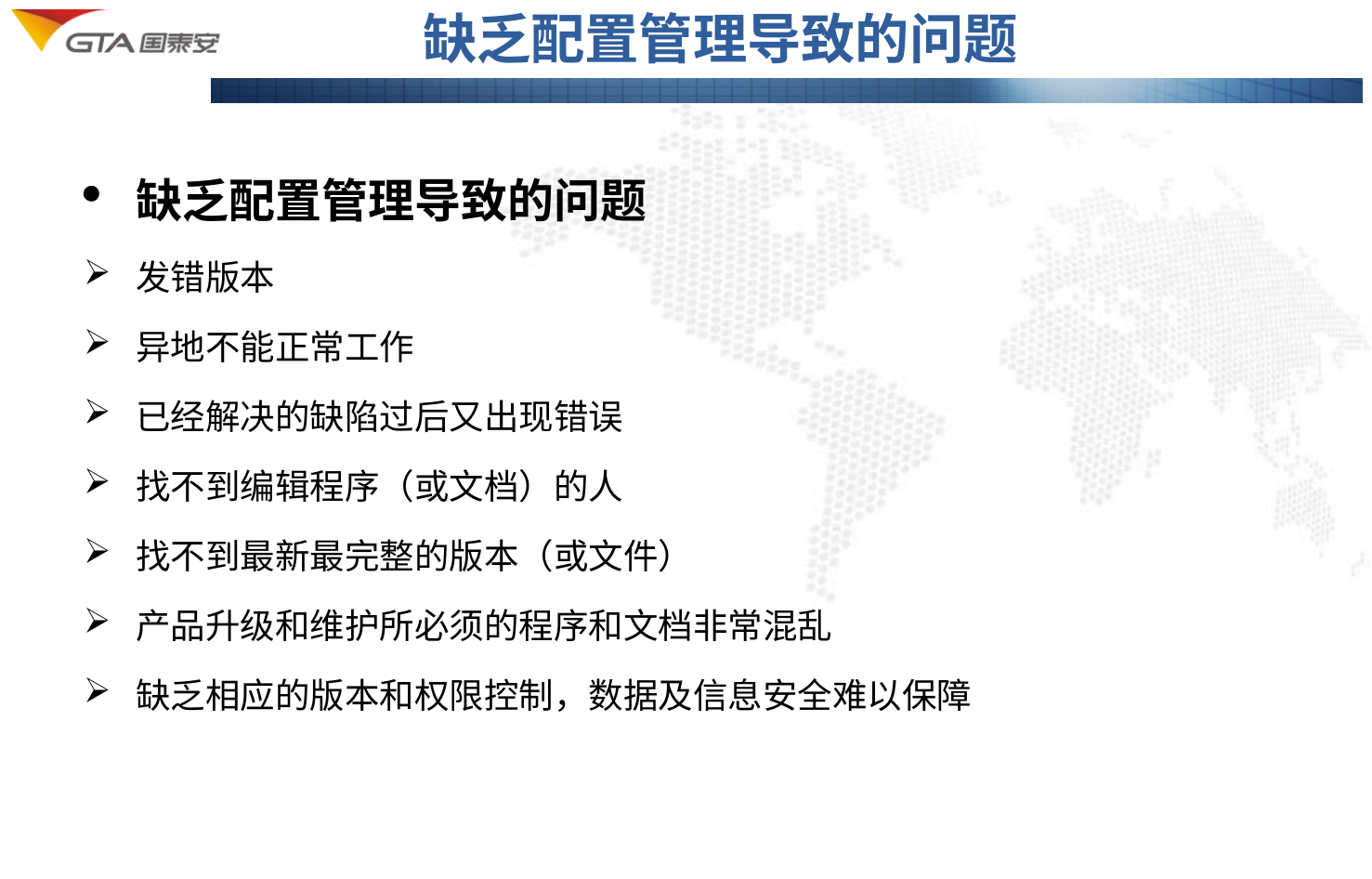

# 缺乏配置管理导致的问题
缺乏配置管理导致的问题
发错版本
异地不能正常工作
已经解决的缺陷过后又出现错误
找不到编辑程序（或文档）的人
找不到最新最完整的版本（或文件）
产品升级和维护所必须的程序和文档非常混乱
缺乏相应的版本和权限控制，数据及信息安全难以保障